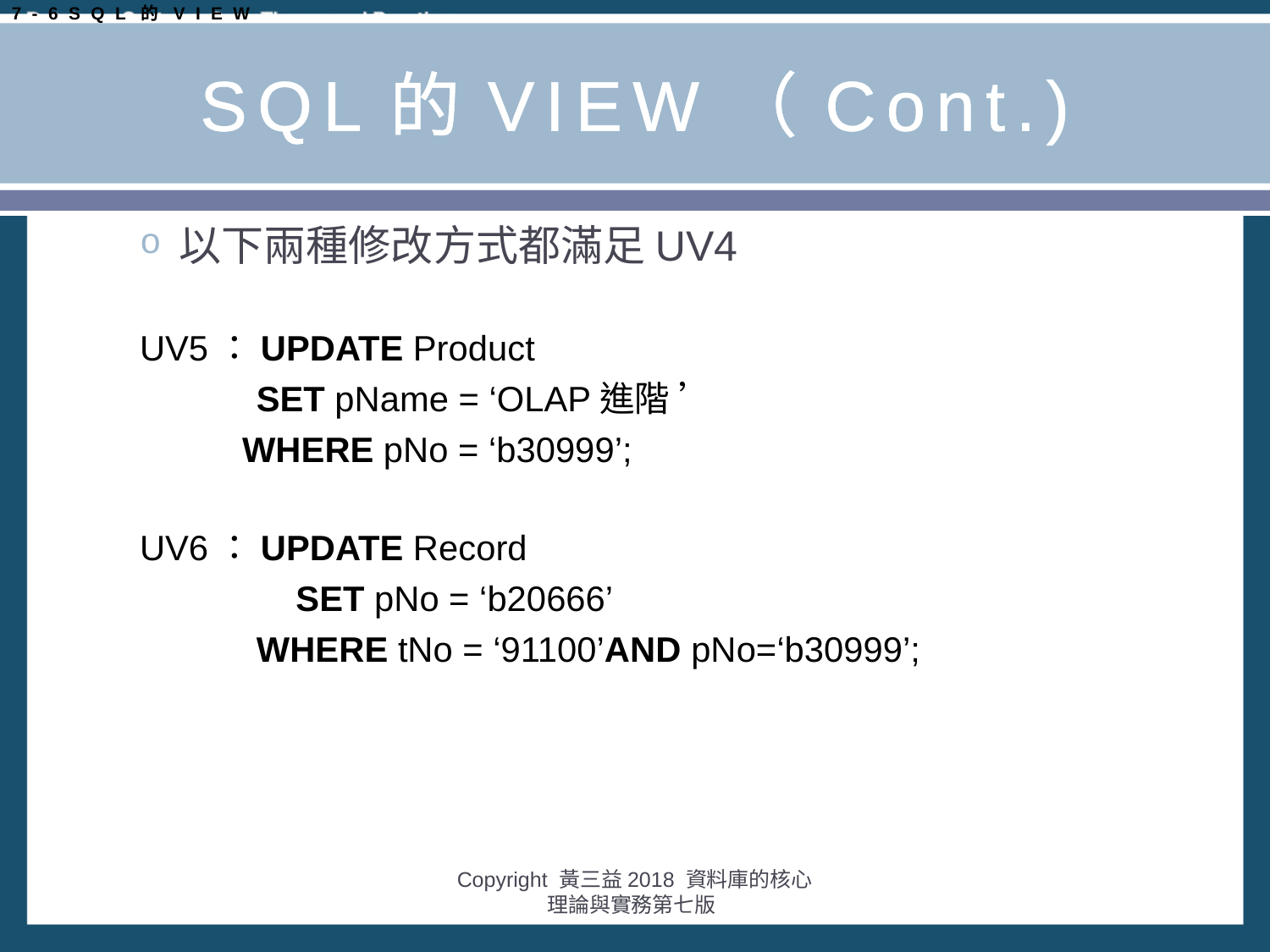

7-6SQL的VIEW
# SQL的VIEW（Cont.)
以下兩種修改方式都滿足UV4

UV5：UPDATE Product
            SET pName = ‘OLAP進階 ’
            WHERE pNo = ‘b30999’;

UV6：UPDATE Record
       	   SET pNo = ‘b20666’
            WHERE tNo = ‘91100’AND pNo=‘b30999’;

Copyright 黃三益2018 資料庫的核心理論與實務第七版